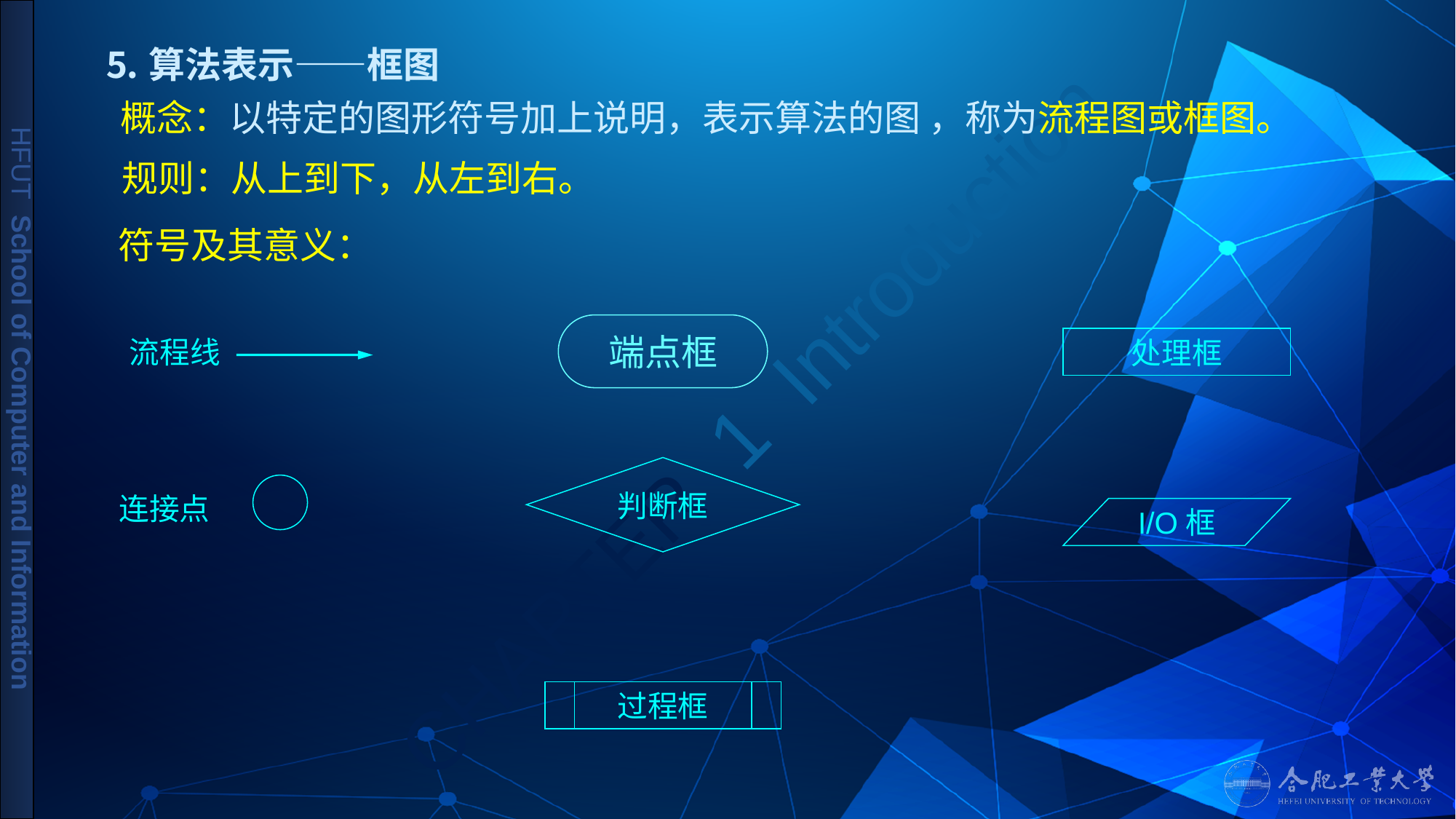

# ⒌算法表示——框图
        概念：以特定的图形符号加上说明，表示算法的图 ，称为流程图或框图。
规则：从上到下，从左到右。
符号及其意义：
端点框
流程线
处理框

判断框

连接点
I/O框
过程框